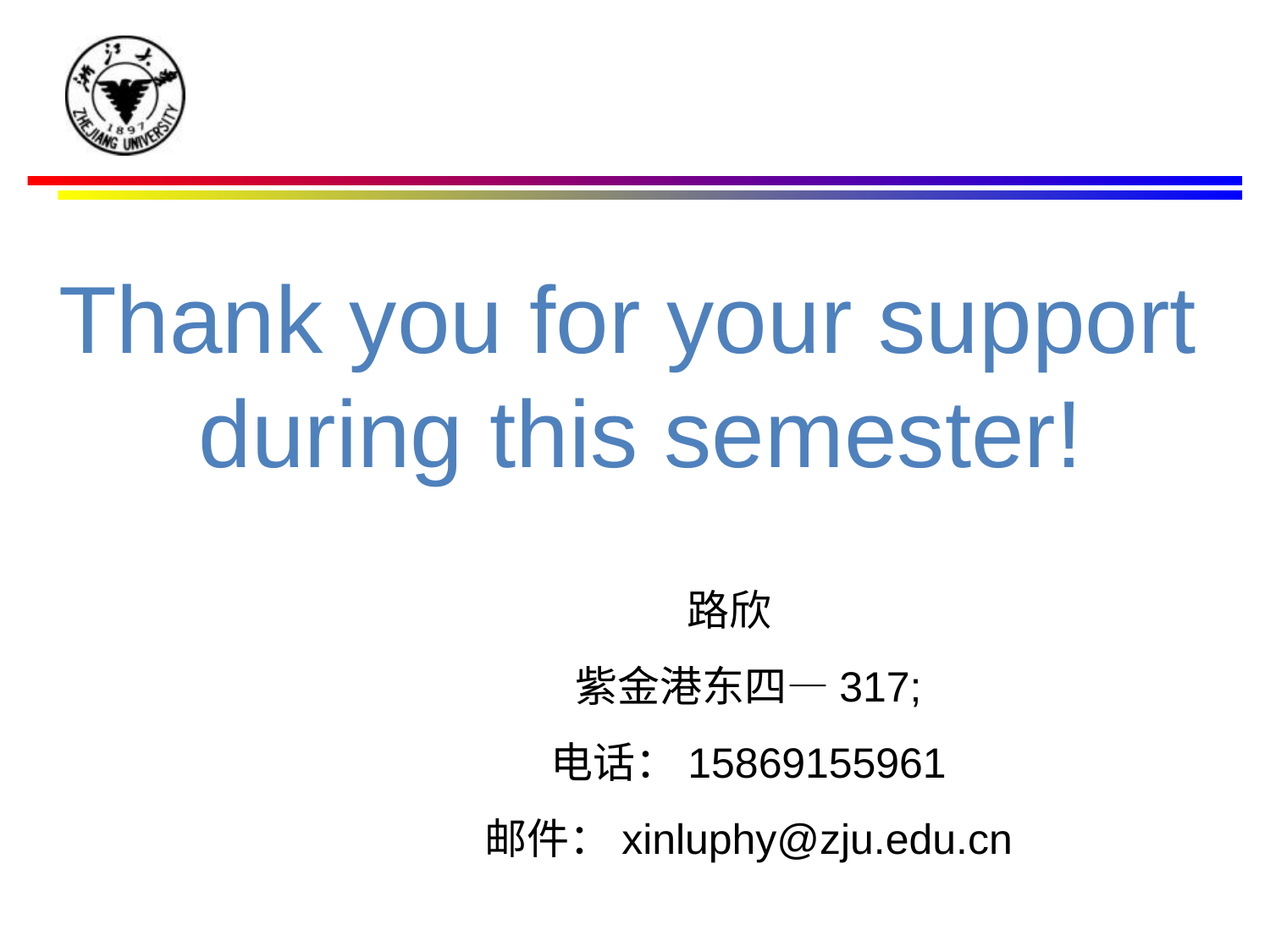

Thank you for your support
 during this semester!
路欣
紫金港东四—317;
电话：15869155961
邮件：xinluphy@zju.edu.cn